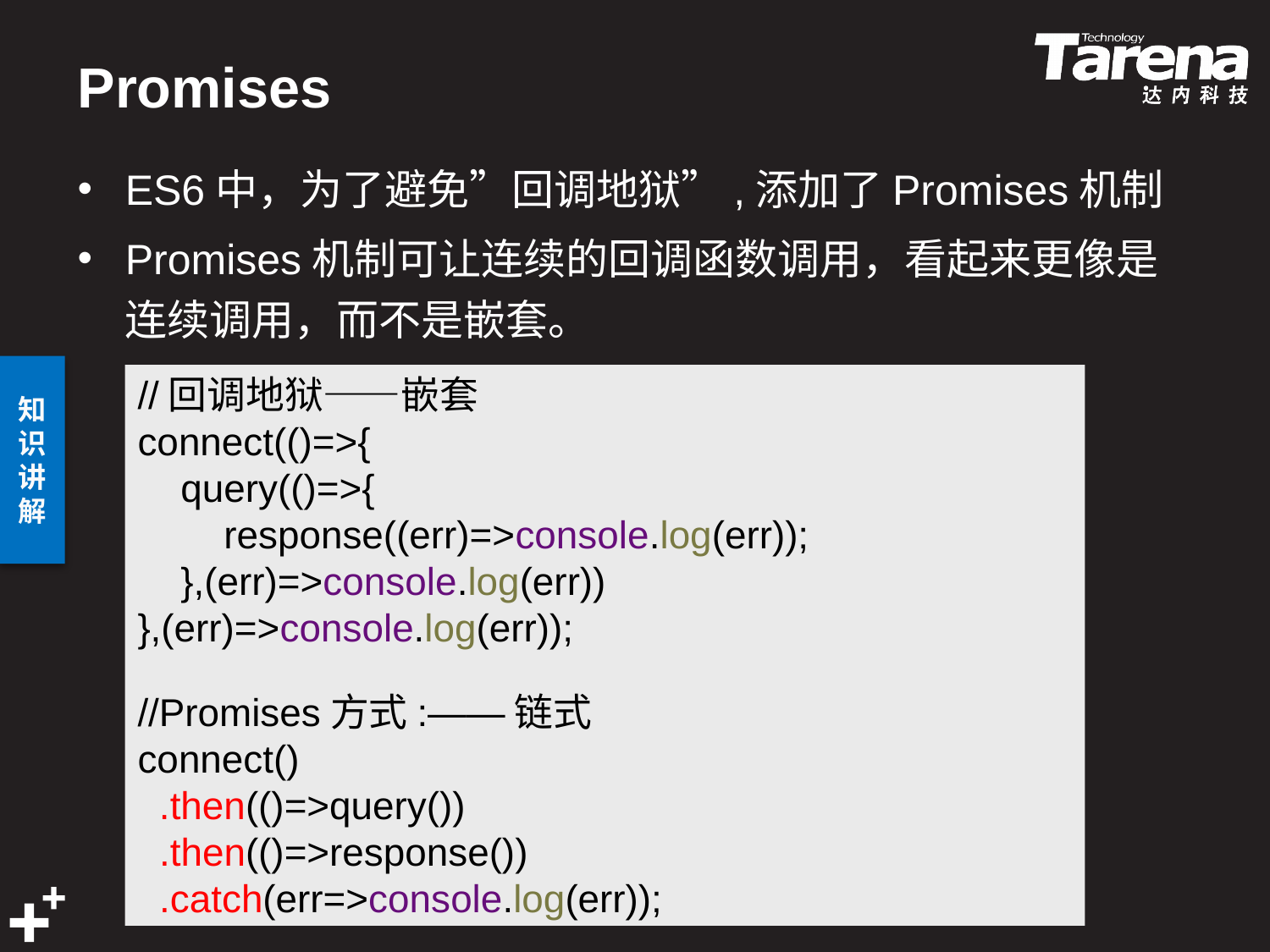

# Promises
ES6中，为了避免”回调地狱”,添加了Promises机制
Promises机制可让连续的回调函数调用，看起来更像是连续调用，而不是嵌套。
//回调地狱——嵌套
connect(()=>{
    query(()=>{
        response((err)=>console.log(err));
    },(err)=>console.log(err))
},(err)=>console.log(err));

//Promises方式:——链式
connect()
  .then(()=>query())
  .then(()=>response())
  .catch(err=>console.log(err));